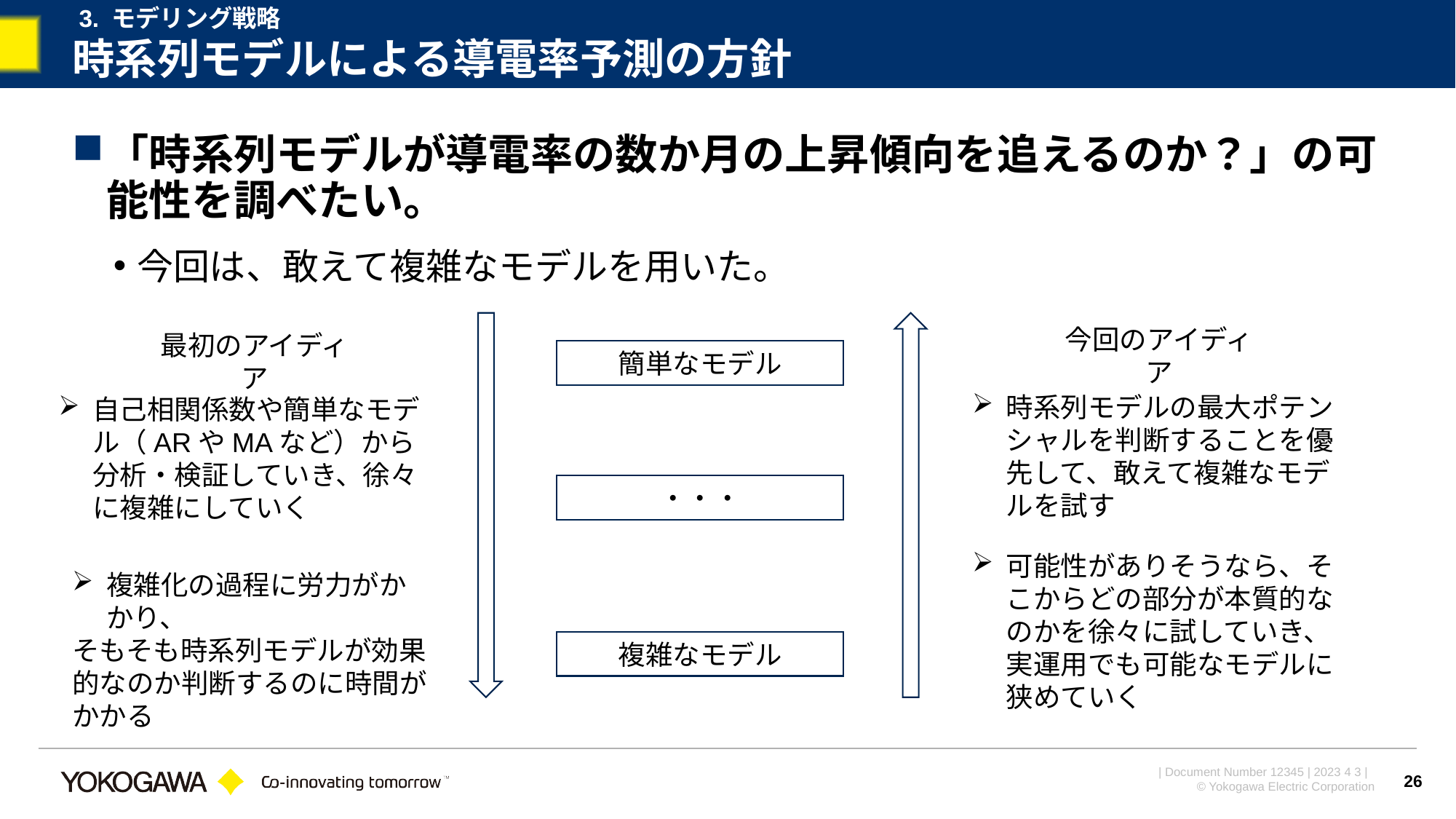

3. モデリング戦略
# 時系列モデルによる導電率予測の方針
「時系列モデルが導電率の数か月の上昇傾向を追えるのか？」の可能性を調べたい。
今回は、敢えて複雑なモデルを用いた。

今回のアイディア
最初のアイディア
簡単なモデル
時系列モデルの最大ポテンシャルを判断することを優先して、敢えて複雑なモデルを試す
自己相関係数や簡単なモデル（ARやMAなど）から分析・検証していき、徐々に複雑にしていく
・・・
可能性がありそうなら、そこからどの部分が本質的なのかを徐々に試していき、実運用でも可能なモデルに狭めていく
複雑化の過程に労力がかかり、
そもそも時系列モデルが効果的なのか判断するのに時間がかかる
複雑なモデル
26